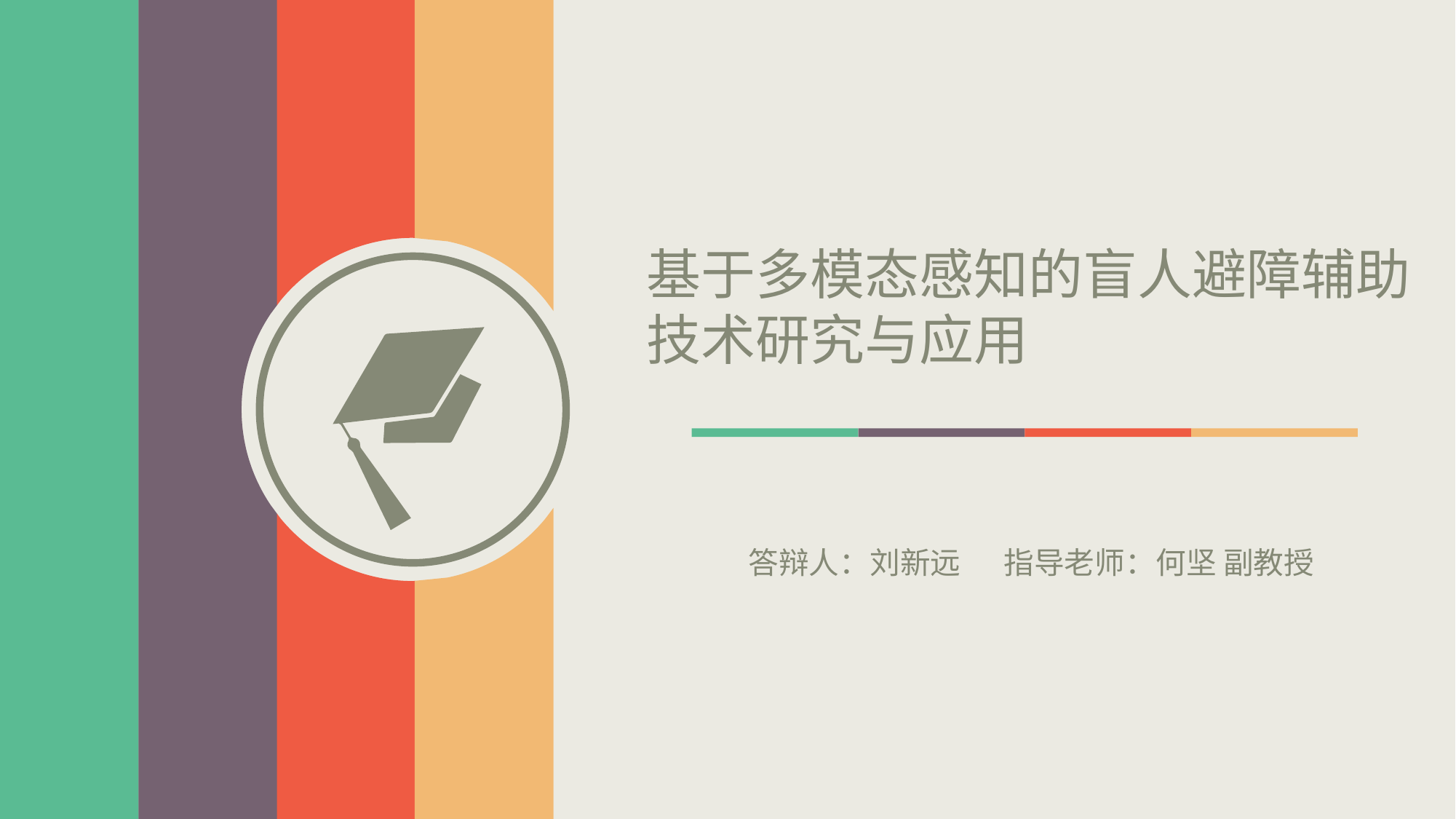

基于多模态感知的盲人避障辅助技术研究与应用

答辩人：刘新远
指导老师：何坚 副教授